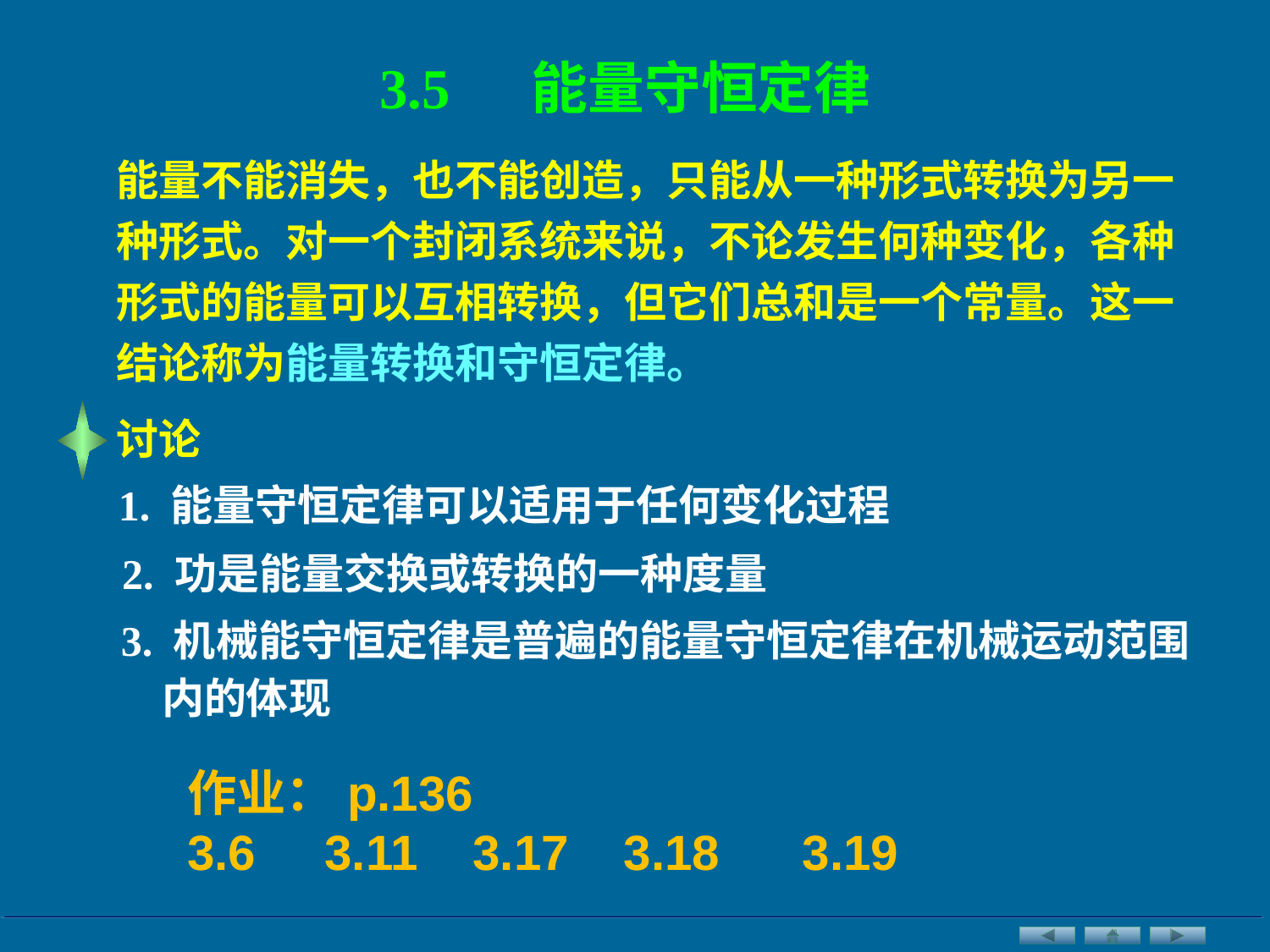

3.5  能量守恒定律
能量不能消失，也不能创造，只能从一种形式转换为另一种形式。对一个封闭系统来说，不论发生何种变化，各种形式的能量可以互相转换，但它们总和是一个常量。这一结论称为能量转换和守恒定律。

讨论
1. 能量守恒定律可以适用于任何变化过程
2. 功是能量交换或转换的一种度量
3. 机械能守恒定律是普遍的能量守恒定律在机械运动范围内的体现
作业：p.136
3.6     3.11    3.17    3.18      3.19